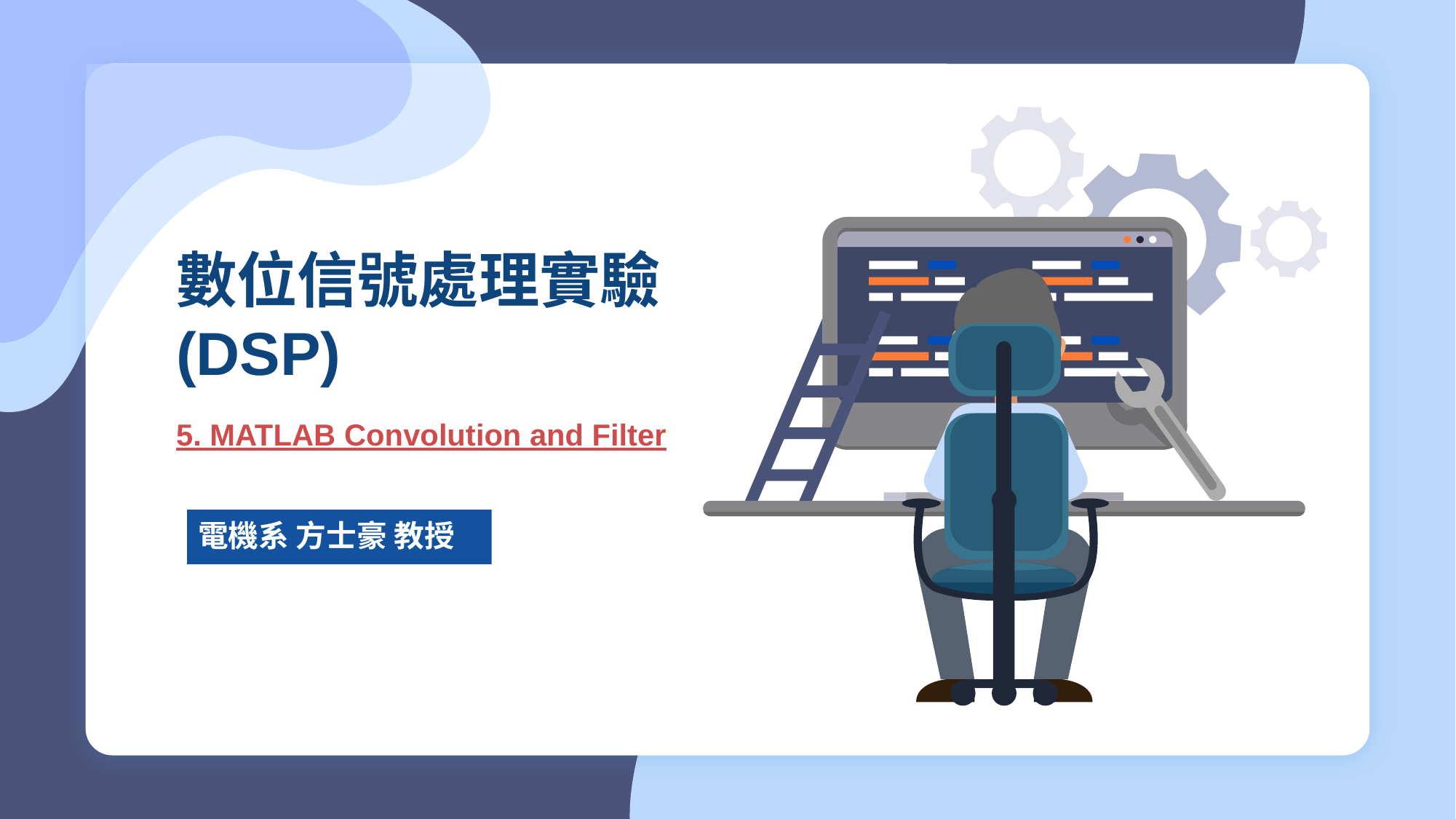

# 數位信號處理實驗 (DSP)
5. MATLAB Convolution and Filter
電機系 方士豪 教授